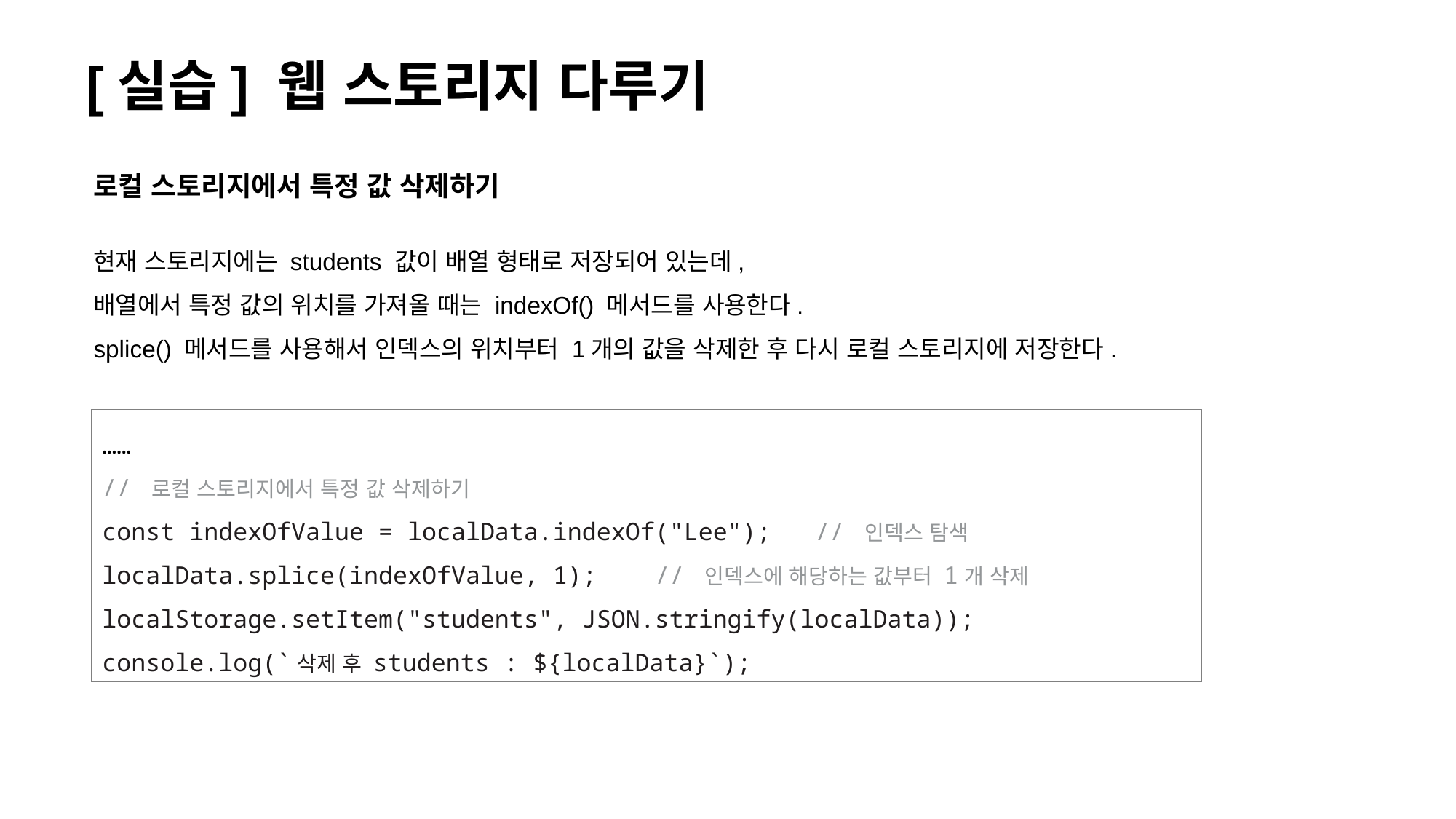

# [실습] 웹 스토리지 다루기
로컬 스토리지에서 특정 값 삭제하기
현재 스토리지에는 students 값이 배열 형태로 저장되어 있는데,
배열에서 특정 값의 위치를 가져올 때는 indexOf() 메서드를 사용한다.
splice() 메서드를 사용해서 인덱스의 위치부터 1개의 값을 삭제한 후 다시 로컬 스토리지에 저장한다.
……
// 로컬 스토리지에서 특정 값 삭제하기
const indexOfValue = localData.indexOf("Lee");   // 인덱스 탐색
localData.splice(indexOfValue, 1);    // 인덱스에 해당하는 값부터 1개 삭제
localStorage.setItem("students", JSON.stringify(localData));
console.log(`삭제 후 students : ${localData}`);